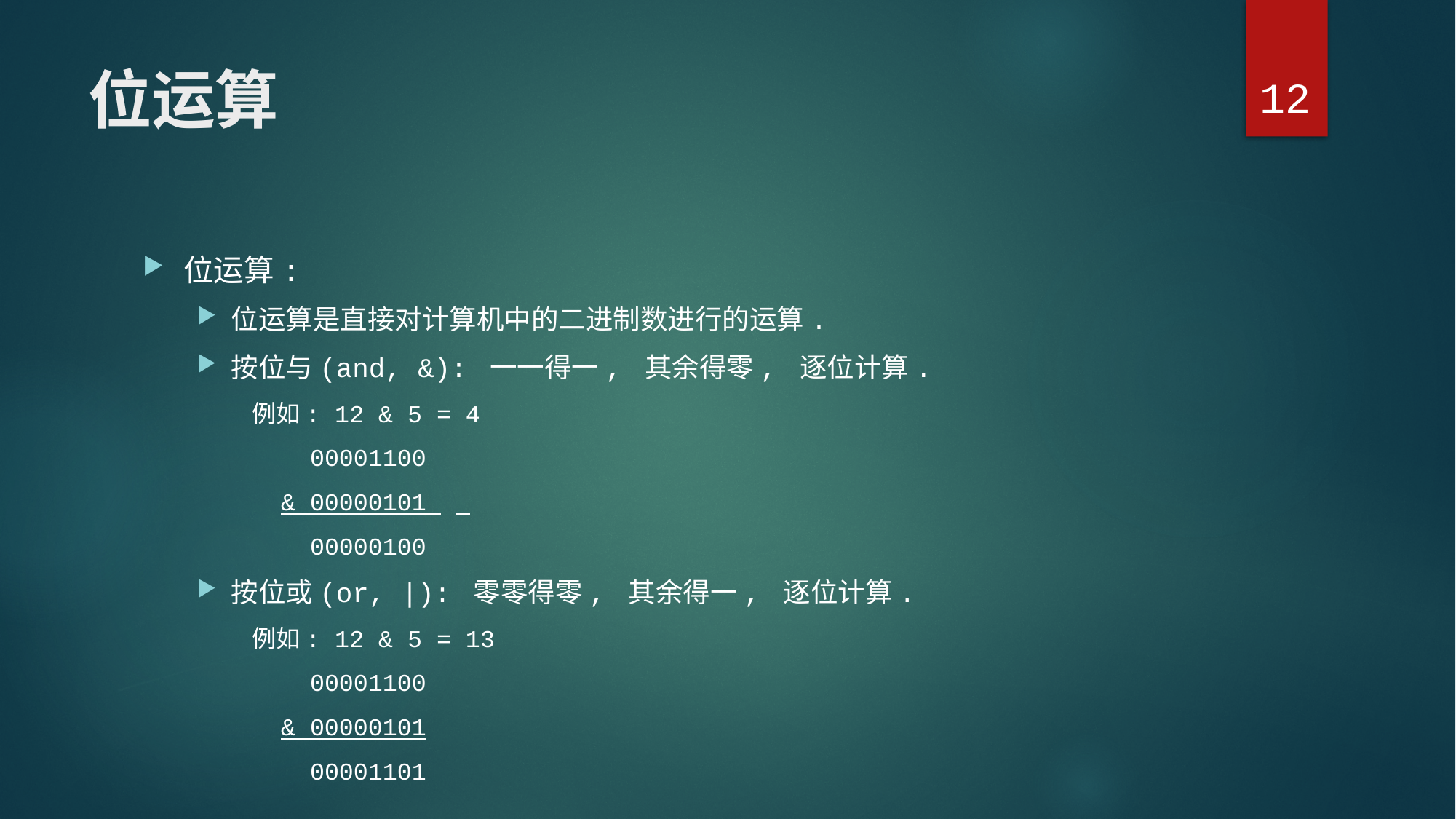

12
# 位运算
位运算:
位运算是直接对计算机中的二进制数进行的运算.
按位与(and, &): 一一得一, 其余得零, 逐位计算.
例如: 12 & 5 = 4
    00001100
  & 00000101
    00000100
按位或(or, |): 零零得零, 其余得一, 逐位计算.
例如: 12 & 5 = 13
    00001100
  & 00000101
    00001101